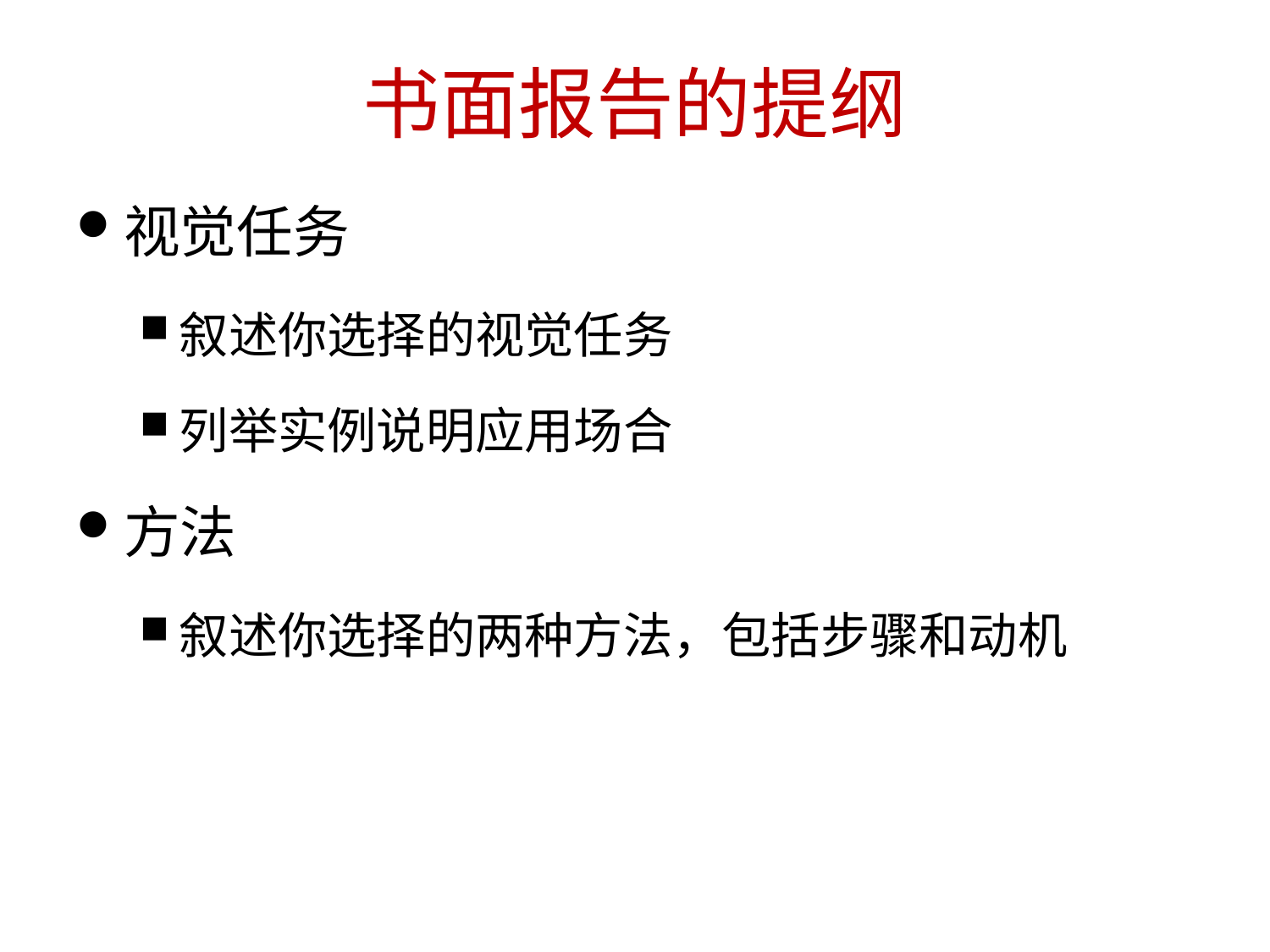

# 书面报告的提纲
视觉任务
叙述你选择的视觉任务
列举实例说明应用场合
方法
叙述你选择的两种方法，包括步骤和动机